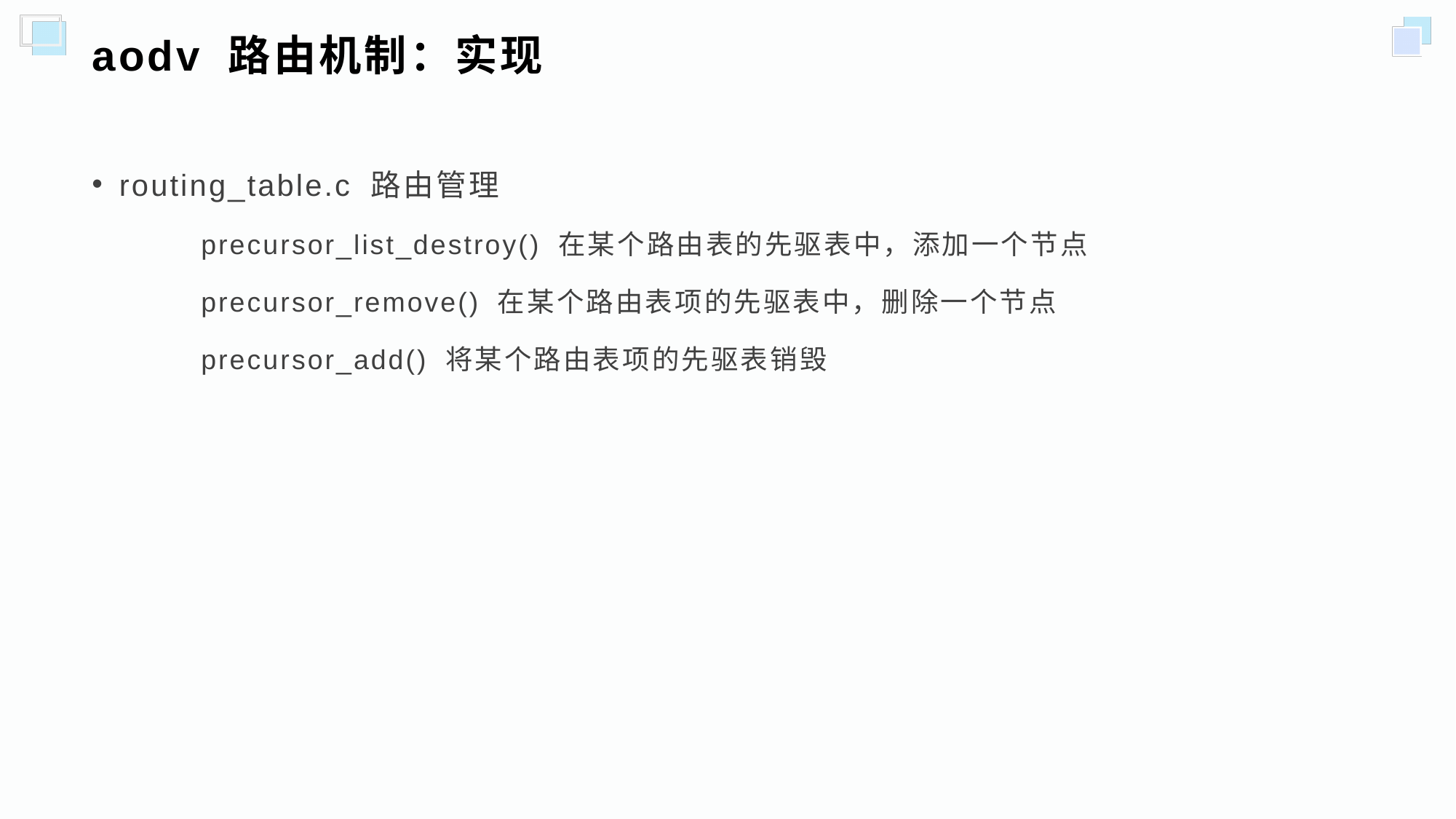

# aodv 路由机制：实现
routing_table.c 路由管理
	precursor_list_destroy() 在某个路由表的先驱表中，添加一个节点
	precursor_remove() 在某个路由表项的先驱表中，删除一个节点
	precursor_add() 将某个路由表项的先驱表销毁